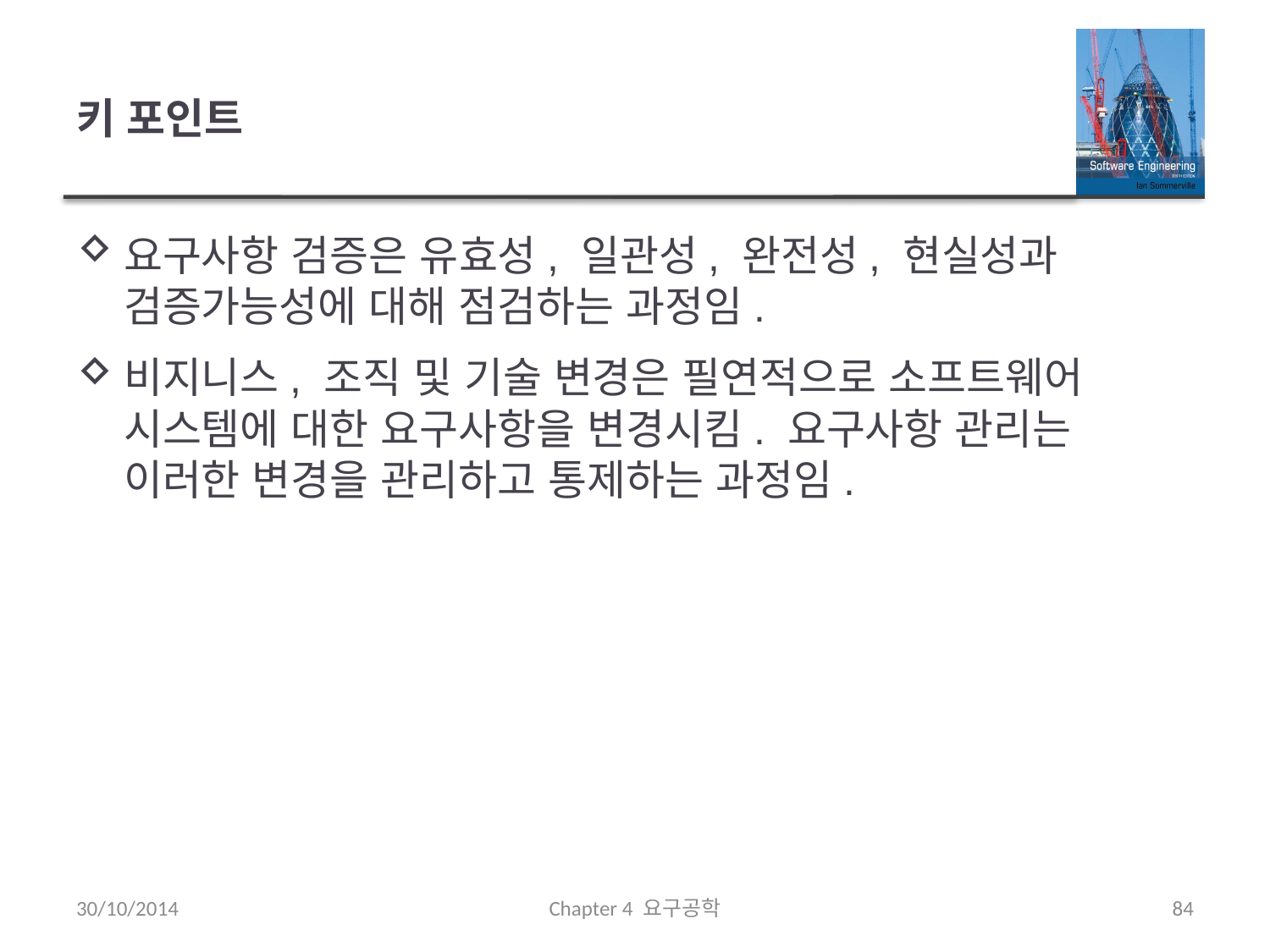

# 키 포인트
요구사항 검증은 유효성, 일관성, 완전성, 현실성과 검증가능성에 대해 점검하는 과정임.
비지니스, 조직 및 기술 변경은 필연적으로 소프트웨어 시스템에 대한 요구사항을 변경시킴. 요구사항 관리는 이러한 변경을 관리하고 통제하는 과정임.

30/10/2014
Chapter 4 요구공학
84